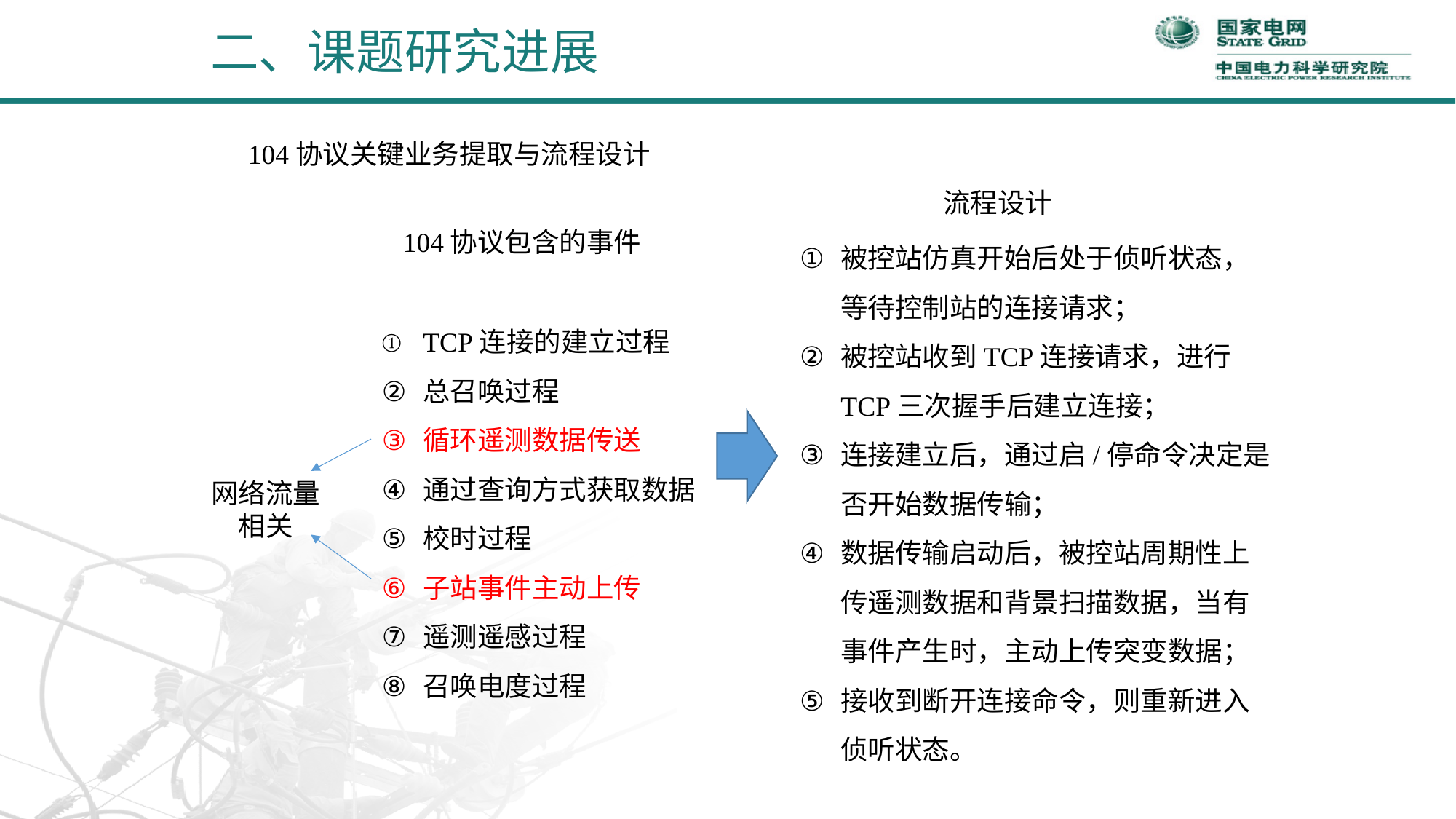

二、课题研究进展
104协议关键业务提取与流程设计
流程设计
104协议包含的事件
被控站仿真开始后处于侦听状态，等待控制站的连接请求；
被控站收到TCP连接请求，进行TCP三次握手后建立连接；
连接建立后，通过启/停命令决定是否开始数据传输；
数据传输启动后，被控站周期性上传遥测数据和背景扫描数据，当有事件产生时，主动上传突变数据；
接收到断开连接命令，则重新进入侦听状态。
TCP连接的建立过程
总召唤过程
循环遥测数据传送
通过查询方式获取数据
校时过程
子站事件主动上传
遥测遥感过程
召唤电度过程

网络流量相关